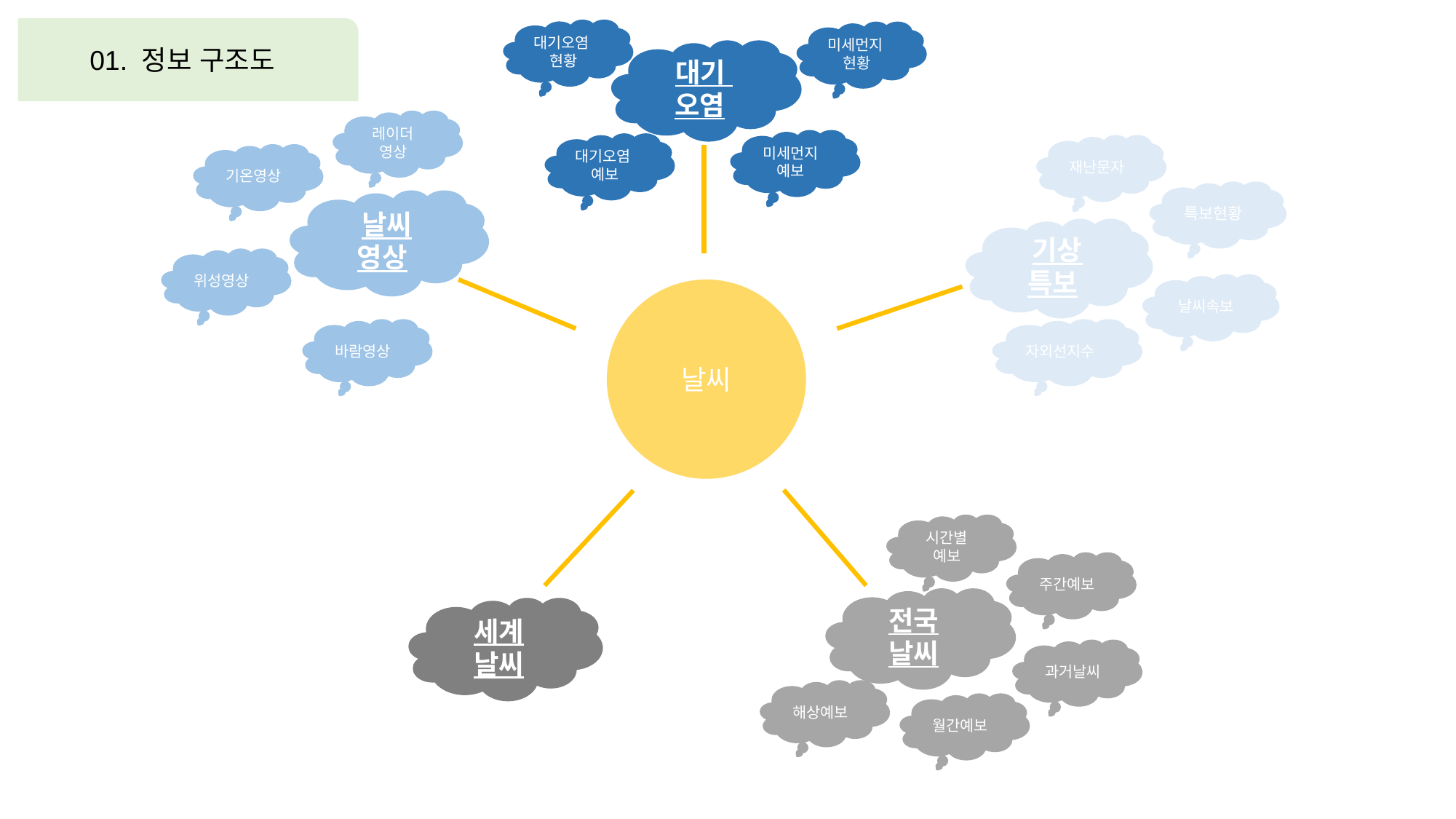

01. 정보 구조도
대기오염
현황
미세먼지
현황
 대기  오염
레이더
영상
미세먼지
예보
대기오염
예보
재난문자
기온영상
특보현황
 날씨
영상
 기상
특보
위성영상
날씨속보
날씨
바람영상
자외선지수
시간별
예보
주간예보
전국
날씨
세계
날씨
과거날씨
해상예보
월간예보